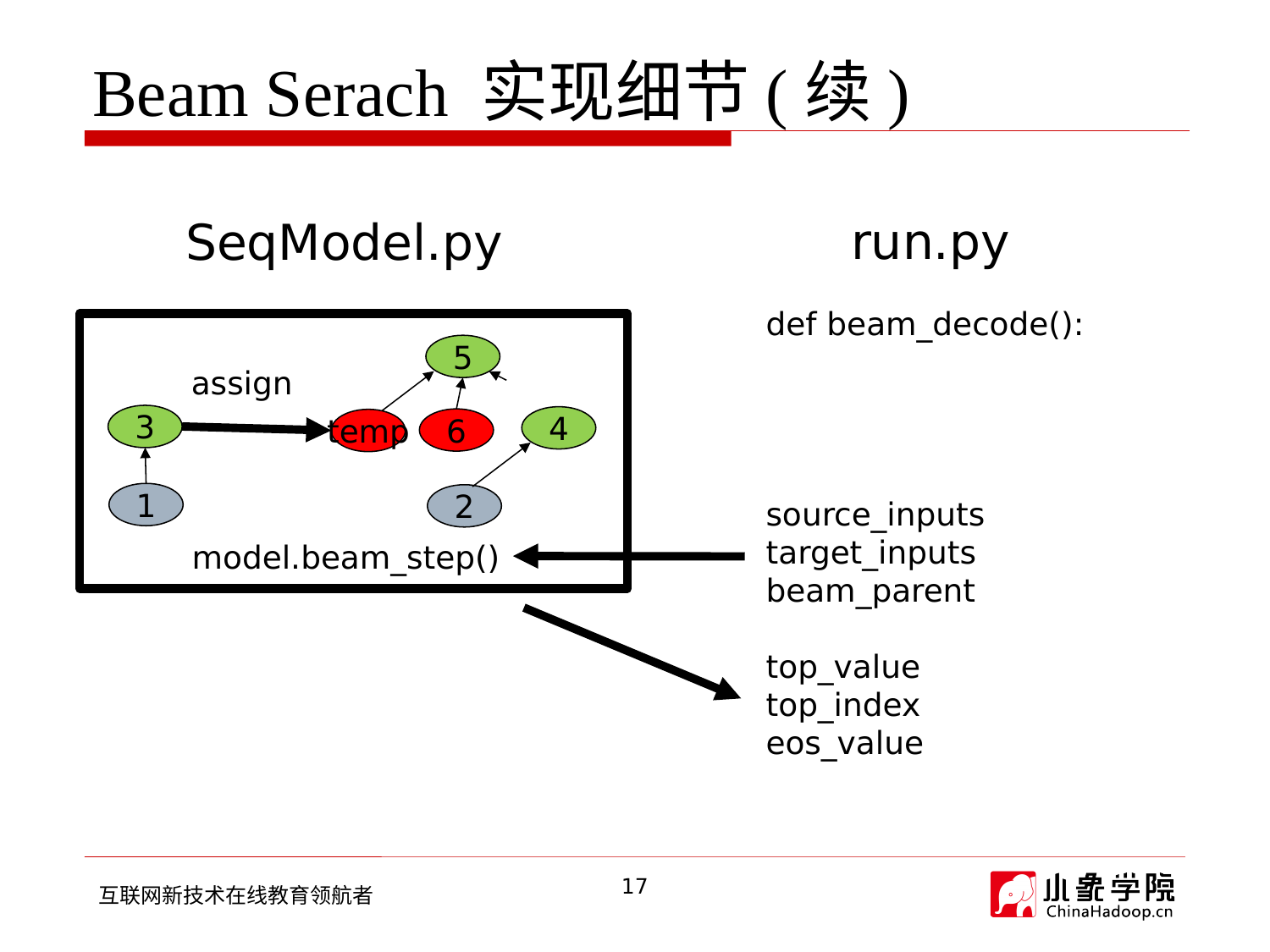

# Beam Serach 实现细节(续)
run.py
SeqModel.py
def beam_decode():

source_inputs
target_inputs
beam_parent

top_value
top_index
eos_value

5
assign
3
4
6
temp
1
2
model.beam_step()
17